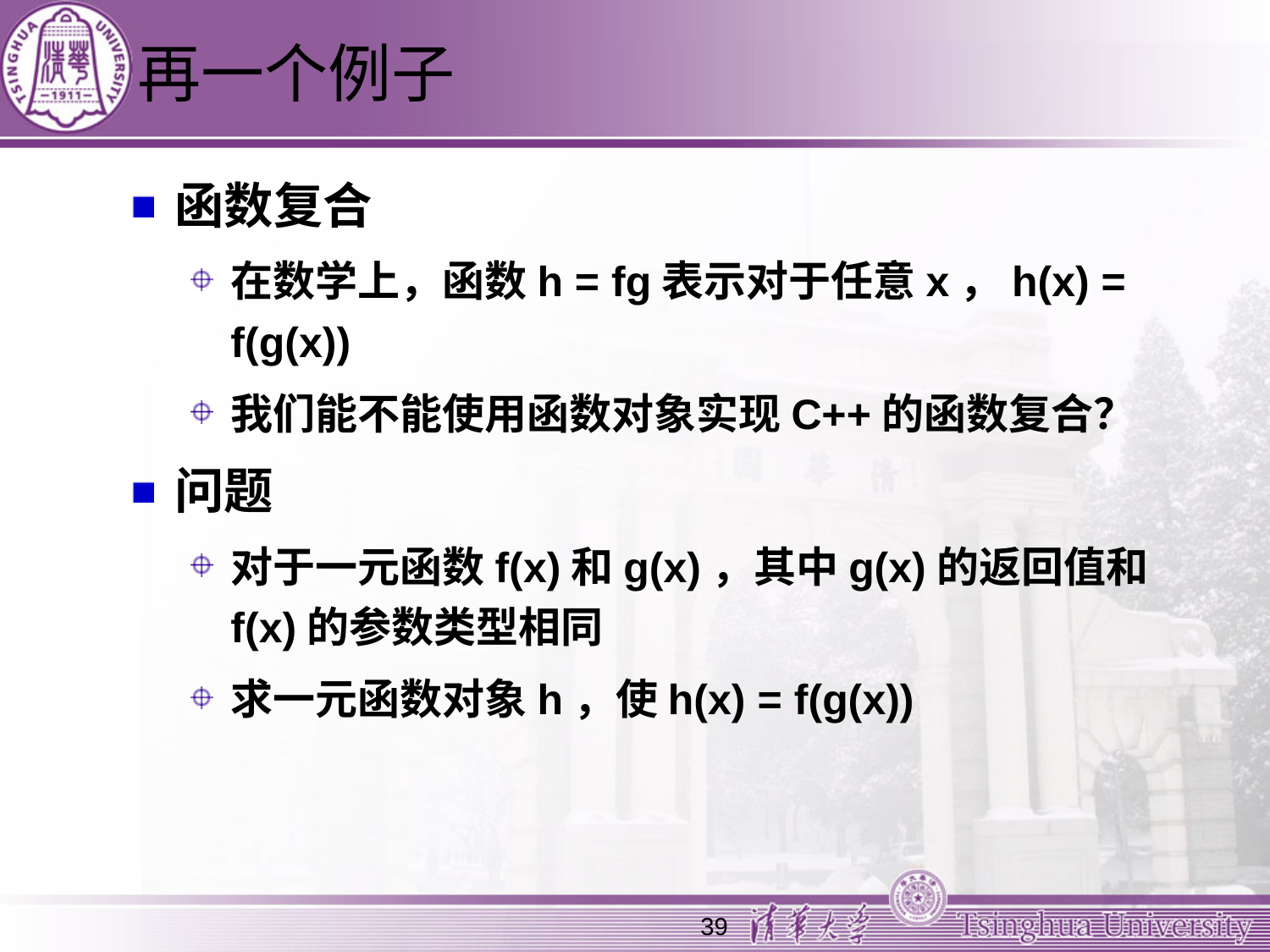

# 再一个例子
函数复合
在数学上，函数h = fg表示对于任意x，h(x) = f(g(x))
我们能不能使用函数对象实现C++的函数复合？
问题
对于一元函数f(x)和g(x)，其中g(x)的返回值和f(x)的参数类型相同
求一元函数对象h，使h(x) = f(g(x))
39